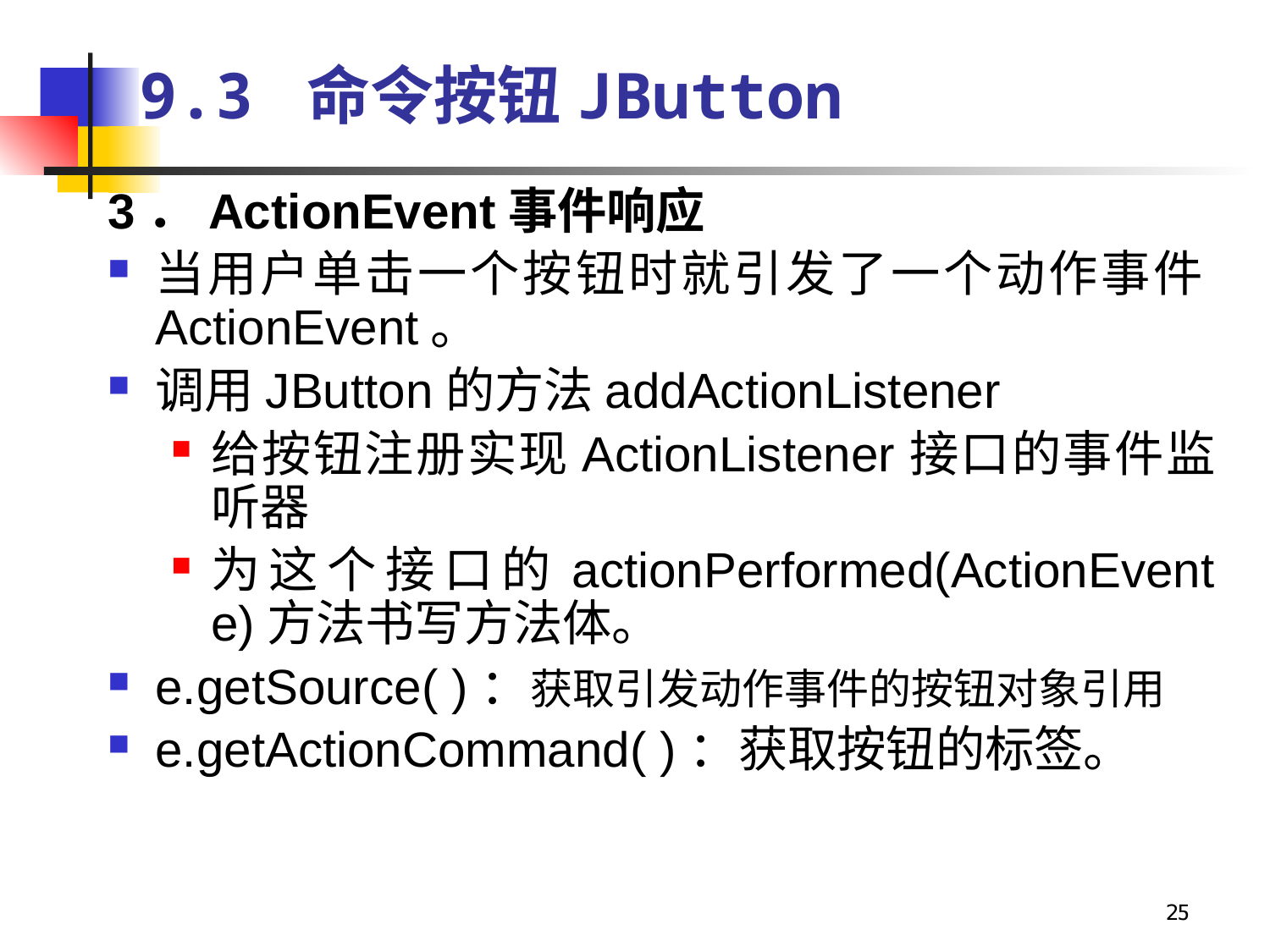

# 9.3 命令按钮JButton
3．ActionEvent事件响应
当用户单击一个按钮时就引发了一个动作事件ActionEvent。
调用JButton的方法addActionListener
给按钮注册实现ActionListener接口的事件监听器
为这个接口的actionPerformed(ActionEvent e)方法书写方法体。
e.getSource( )：获取引发动作事件的按钮对象引用
e.getActionCommand( )：获取按钮的标签。